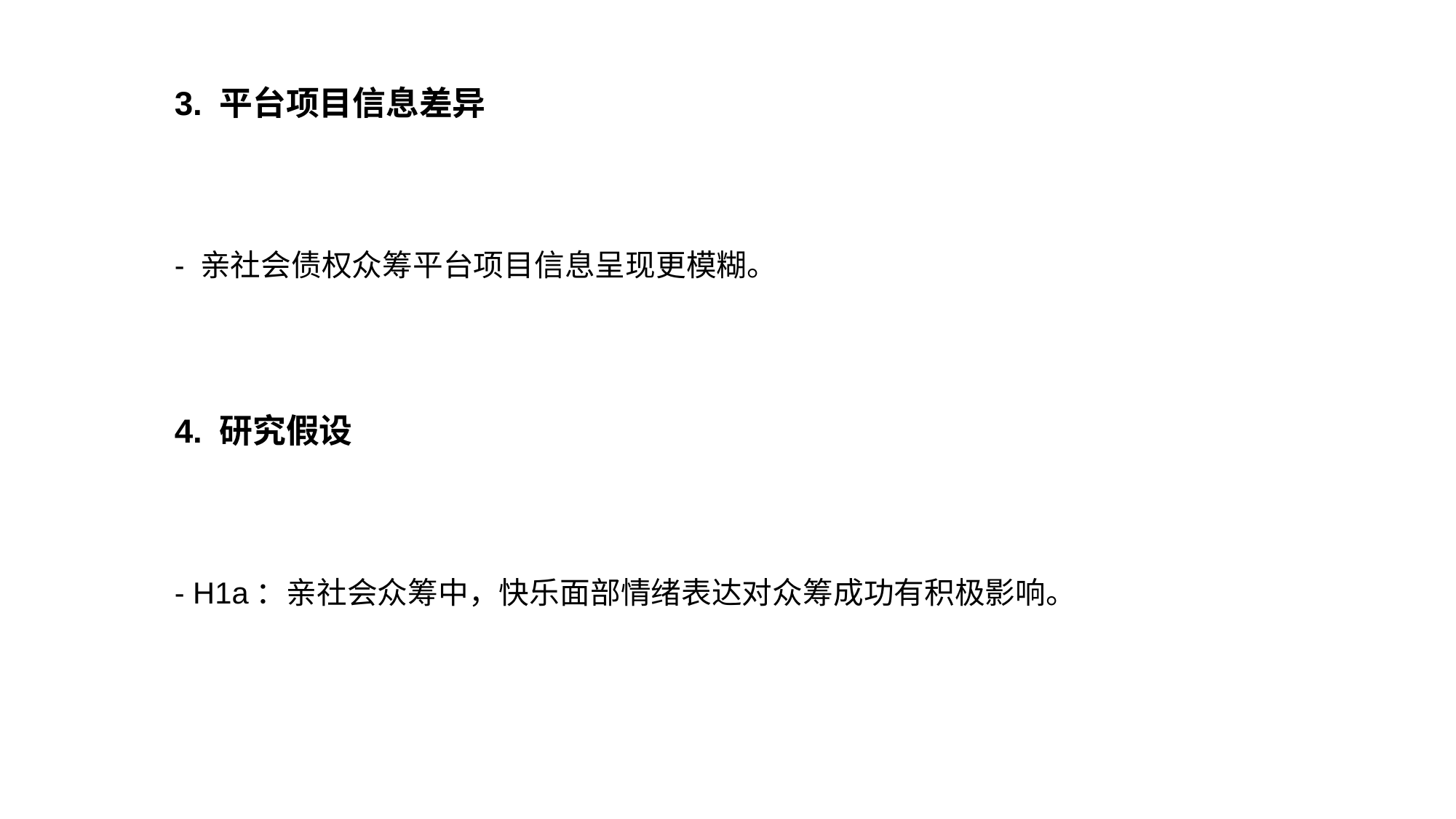

3. 平台项目信息差异

- 亲社会债权众筹平台项目信息呈现更模糊。
4. 研究假设
- H1a：亲社会众筹中，快乐面部情绪表达对众筹成功有积极影响。